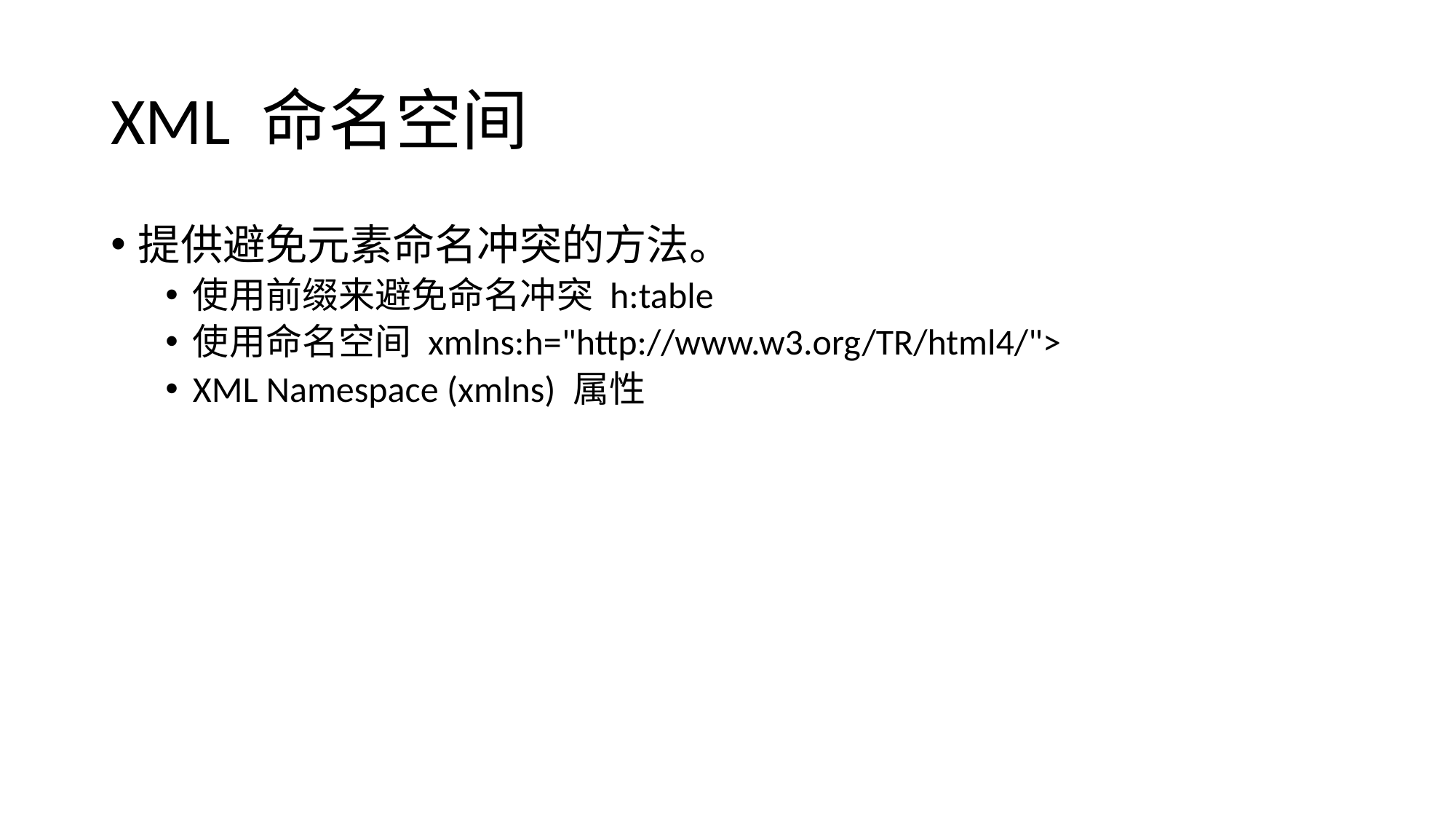

# XML 命名空间
提供避免元素命名冲突的方法。
使用前缀来避免命名冲突 h:table
使用命名空间 xmlns:h="http://www.w3.org/TR/html4/">
XML Namespace (xmlns) 属性